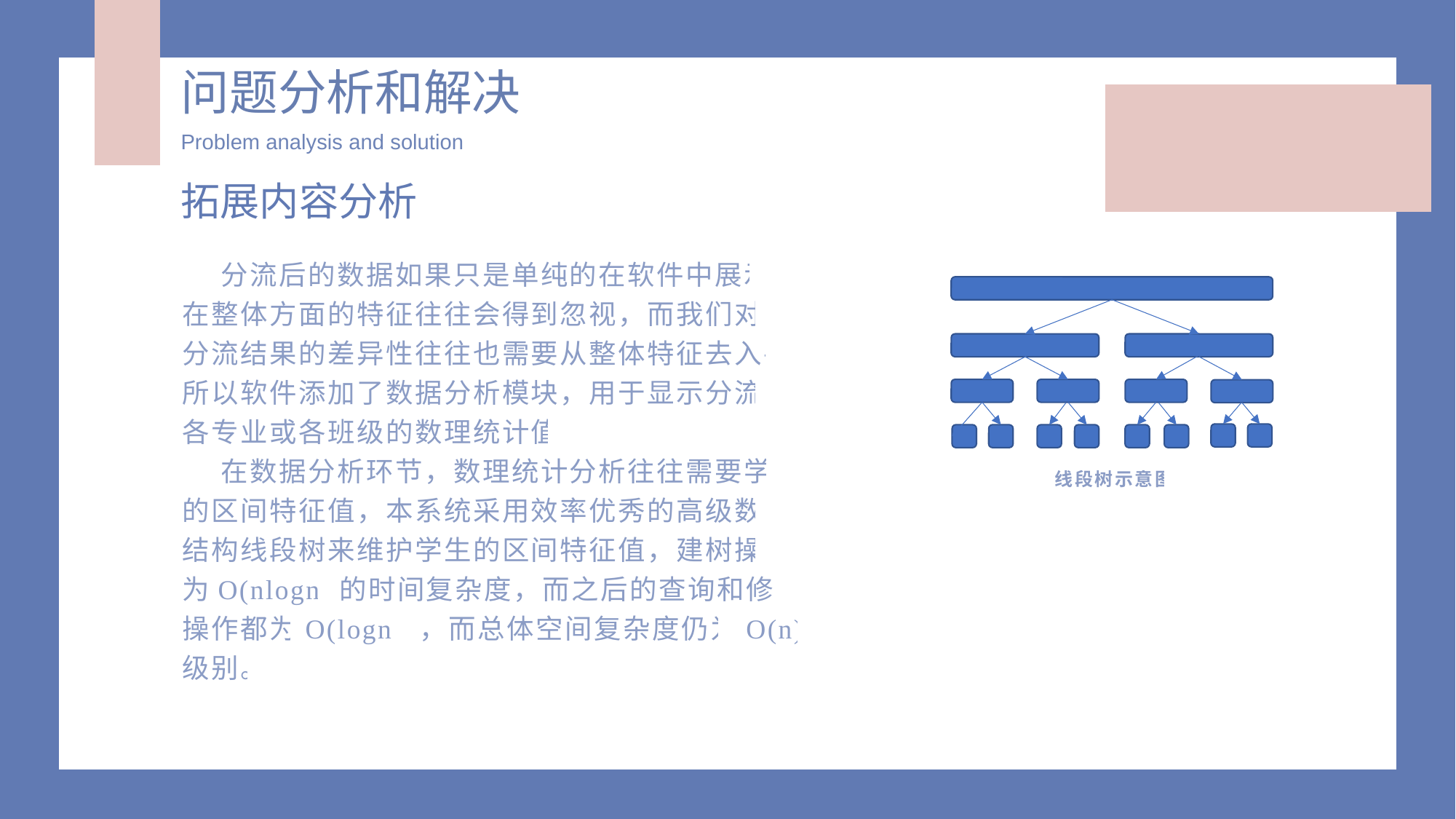

问题分析和解决
Problem analysis and solution
拓展内容分析
    分流后的数据如果只是单纯的在软件中展示，在整体方面的特征往往会得到忽视，而我们对比分流结果的差异性往往也需要从整体特征去入手，所以软件添加了数据分析模块，用于显示分流后各专业或各班级的数理统计值。
    在数据分析环节，数理统计分析往往需要学生的区间特征值，本系统采用效率优秀的高级数据结构线段树来维护学生的区间特征值，建树操作为O(nlogn)的时间复杂度，而之后的查询和修改操作都为O(logn) ，而总体空间复杂度仍为O(n)级别。

线段树示意图